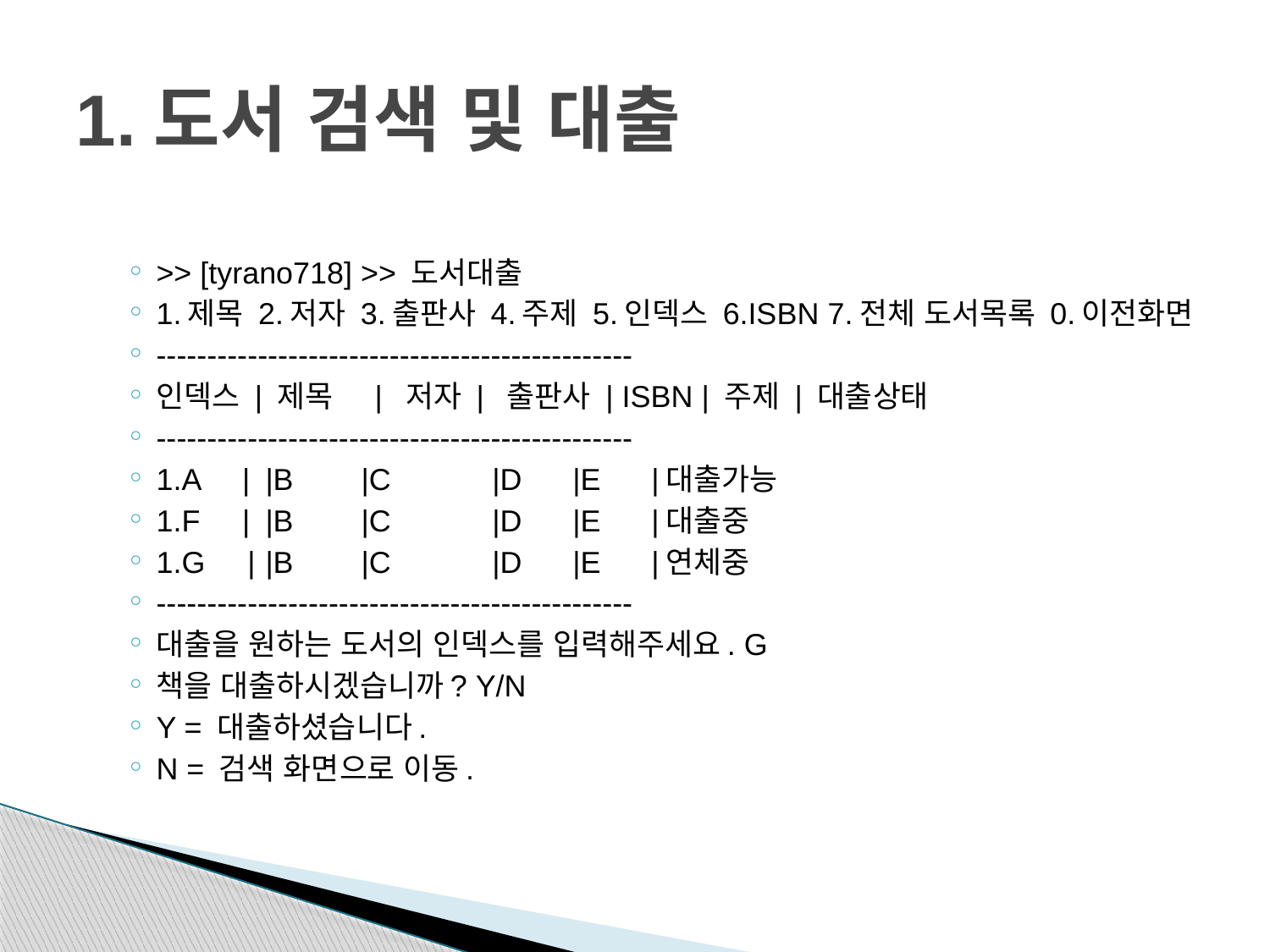

# 1.도서 검색 및 대출

>> [tyrano718] >> 도서대출
1.제목 2.저자 3.출판사 4.주제 5.인덱스 6.ISBN 7.전체 도서목록 0.이전화면
-----------------------------------------------
인덱스 | 제목  	|  저자 |  출판사 | ISBN | 주제 | 대출상태
-----------------------------------------------
1.A     |		|B        |C	 |D      |E      |대출가능
1.F     |		|B        |C	 |D      |E      |대출중
1.G     |		|B        |C	 |D      |E      |연체중
-----------------------------------------------
대출을 원하는 도서의 인덱스를 입력해주세요. G
책을 대출하시겠습니까? Y/N
Y = 대출하셨습니다.
N = 검색 화면으로 이동.